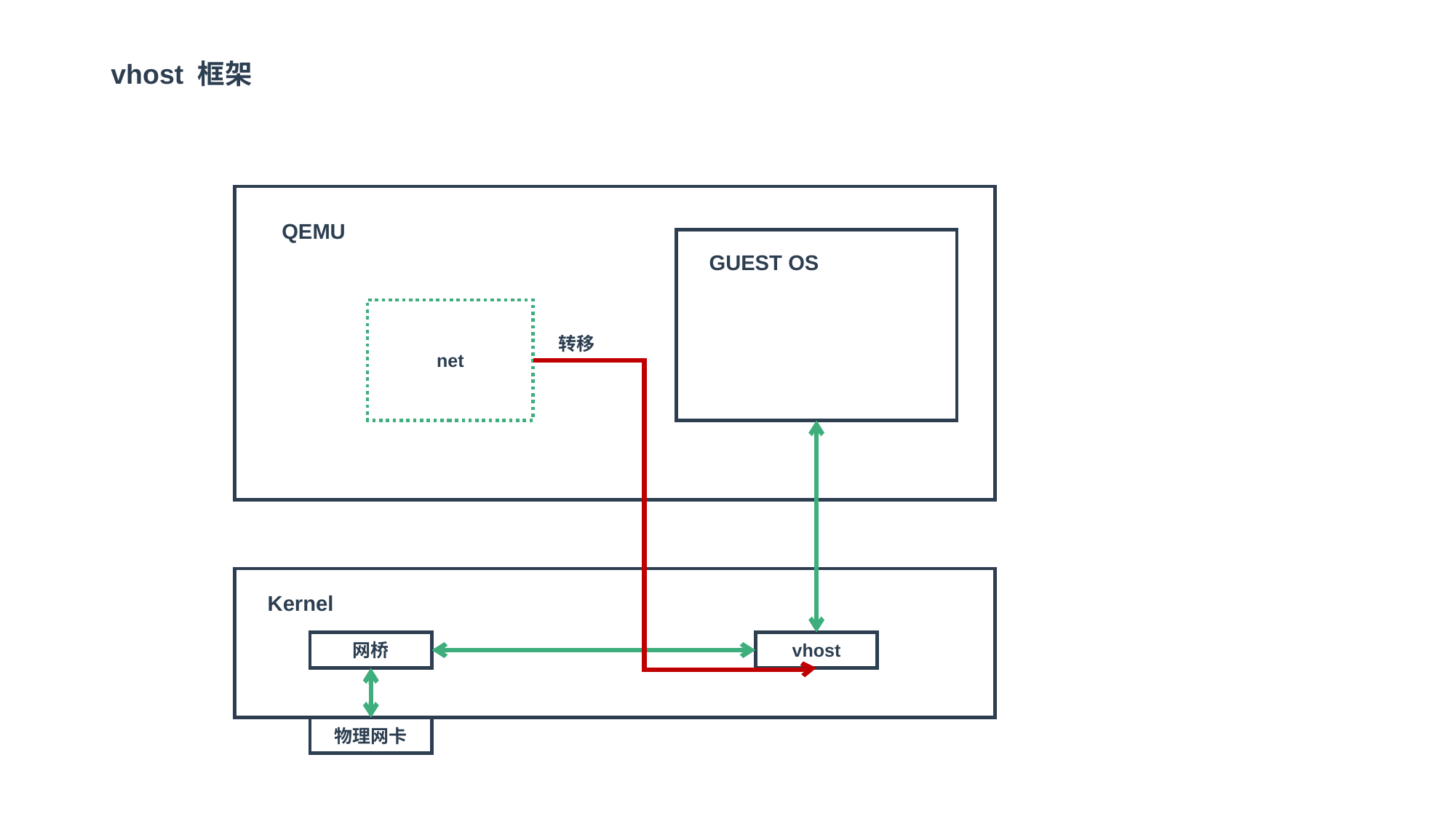

vhost 框架

QEMU

GUEST OS
net
转移

Kernel
网桥
vhost
物理网卡